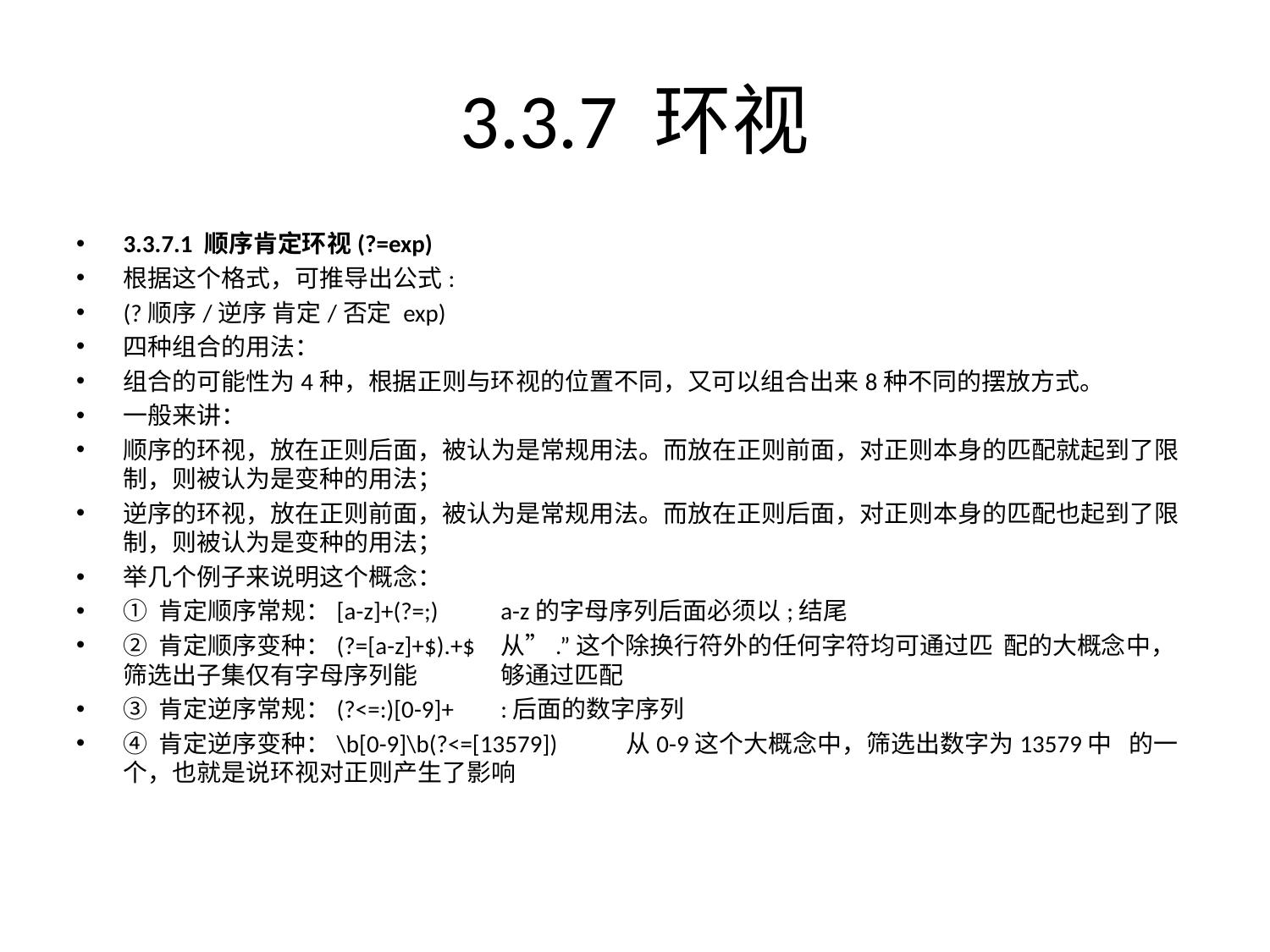

# 3.3.7 环视
3.3.7.1 顺序肯定环视(?=exp)
根据这个格式，可推导出公式:
(?顺序/逆序 肯定/否定 exp)
四种组合的用法：
组合的可能性为4种，根据正则与环视的位置不同，又可以组合出来8种不同的摆放方式。
一般来讲：
顺序的环视，放在正则后面，被认为是常规用法。而放在正则前面，对正则本身的匹配就起到了限制，则被认为是变种的用法；
逆序的环视，放在正则前面，被认为是常规用法。而放在正则后面，对正则本身的匹配也起到了限制，则被认为是变种的用法；
举几个例子来说明这个概念：
① 肯定顺序常规：[a-z]+(?=;)			a-z的字母序列后面必须以;结尾
② 肯定顺序变种：(?=[a-z]+$).+$		从”.”这个除换行符外的任何字符均可通过匹					配的大概念中，筛选出子集仅有字母序列能					够通过匹配
③ 肯定逆序常规：(?<=:)[0-9]+			:后面的数字序列
④ 肯定逆序变种：\b[0-9]\b(?<=[13579])		从0-9这个大概念中，筛选出数字为13579中					的一个，也就是说环视对正则产生了影响